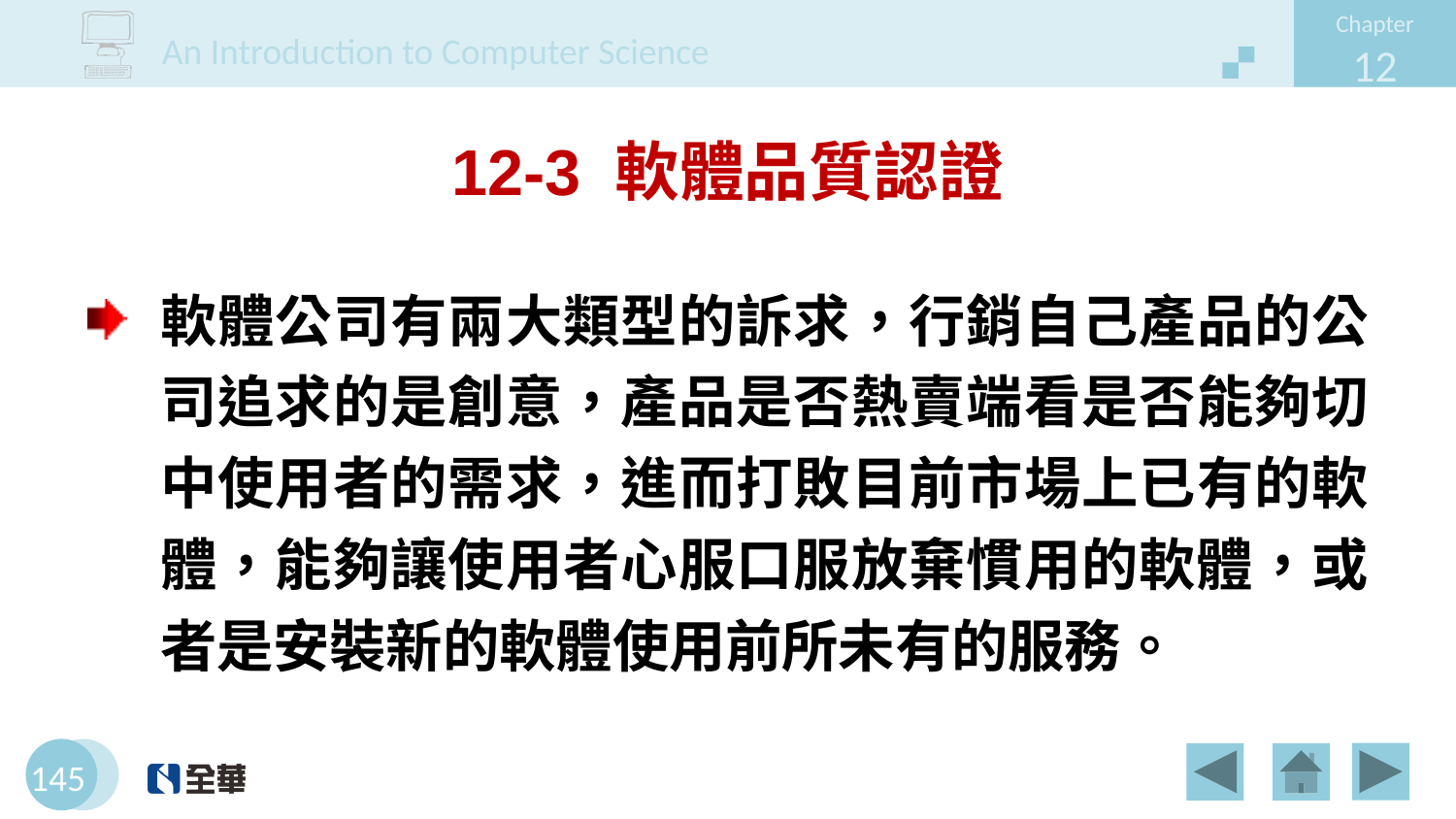

# 12-3 軟體品質認證
軟體公司有兩大類型的訴求，行銷自己產品的公司追求的是創意，產品是否熱賣端看是否能夠切中使用者的需求，進而打敗目前市場上已有的軟體，能夠讓使用者心服口服放棄慣用的軟體，或者是安裝新的軟體使用前所未有的服務。